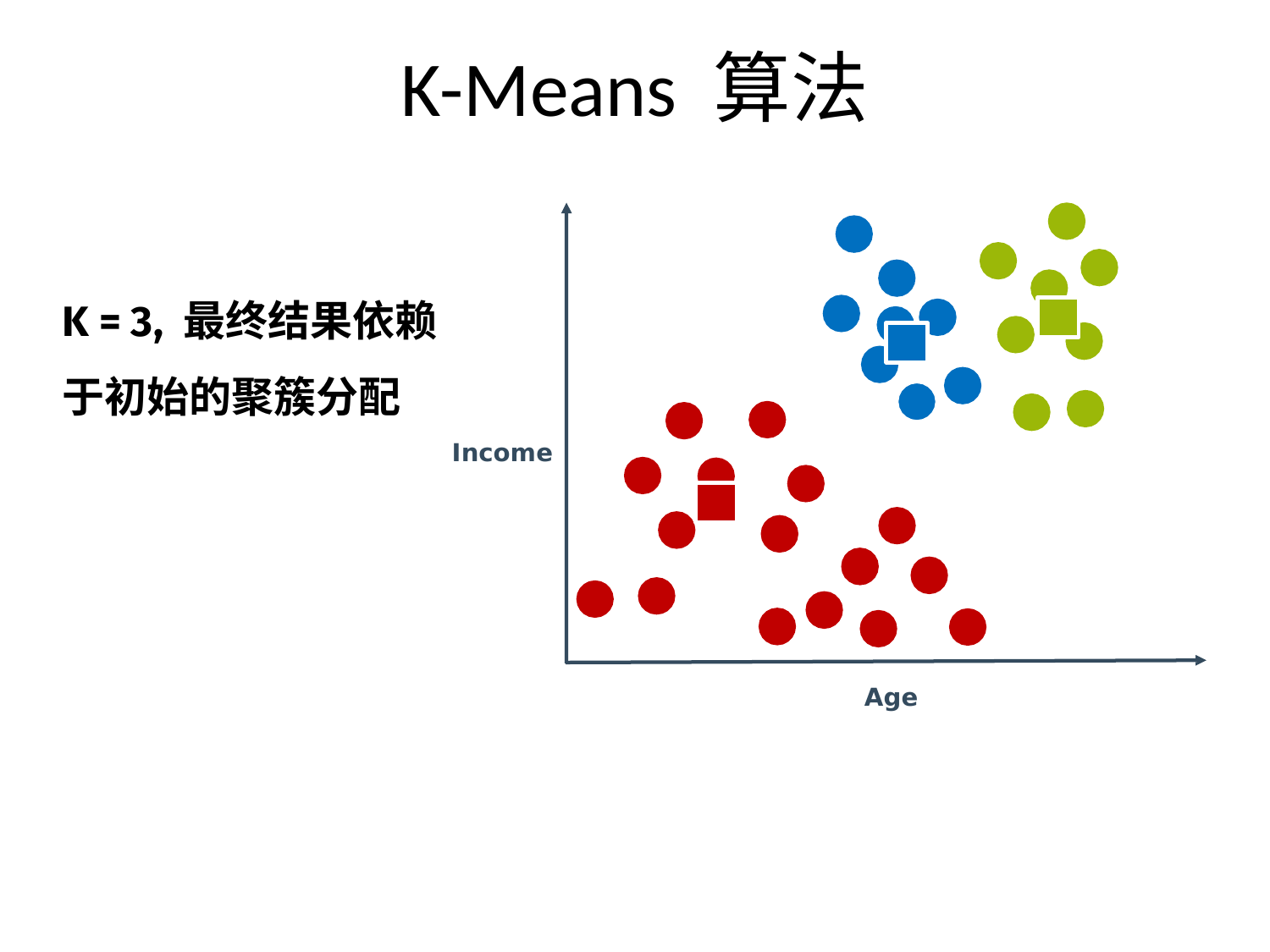

# K-Means 算法

K = 3, 最终结果依赖于初始的聚簇分配

Income

Age